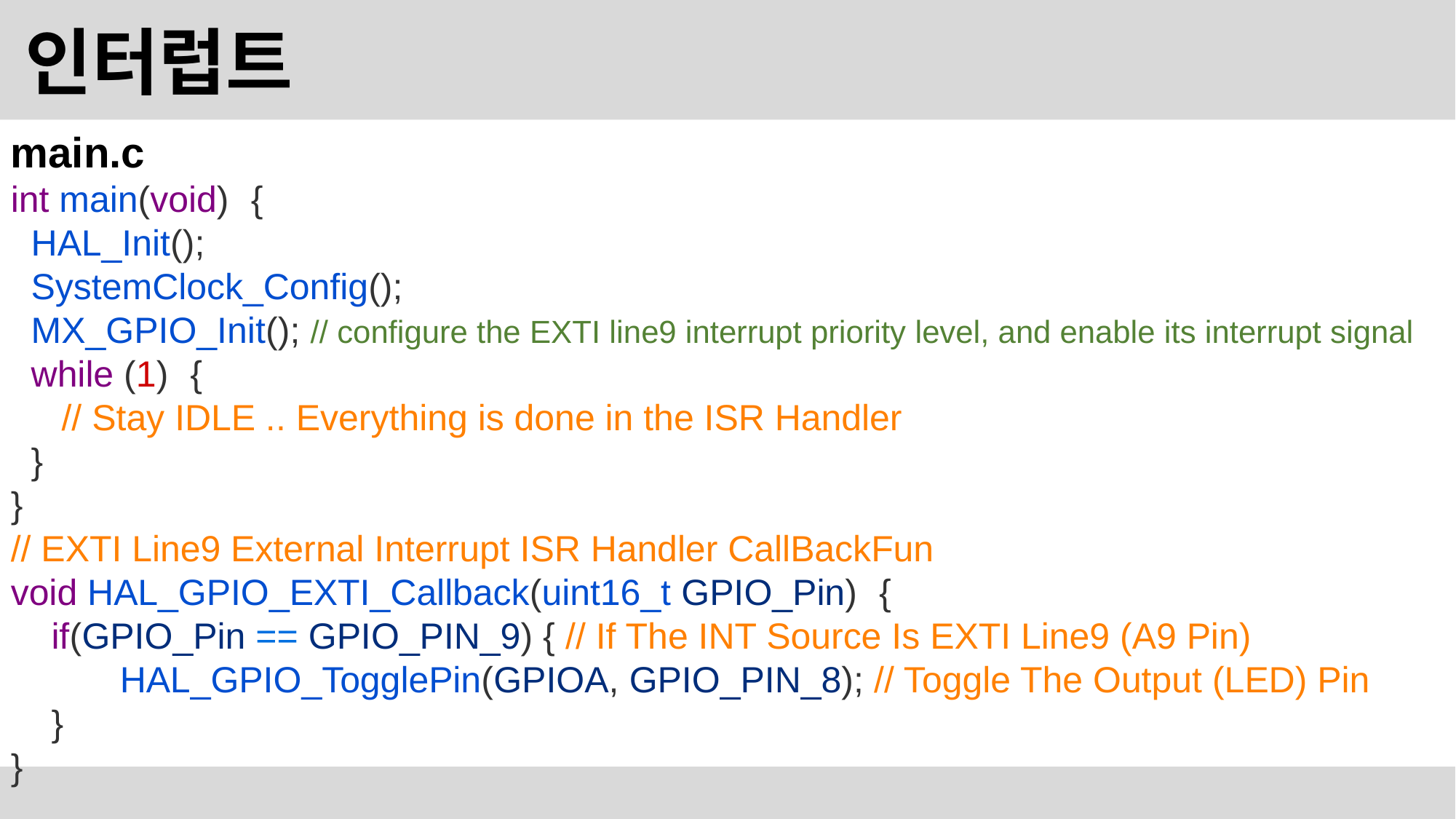

# 인터럽트
main.c
int main(void) {
  HAL_Init();
  SystemClock_Config();
  MX_GPIO_Init(); // configure the EXTI line9 interrupt priority level, and enable its interrupt signal
  while (1) {
     // Stay IDLE .. Everything is done in the ISR Handler
  }
}
// EXTI Line9 External Interrupt ISR Handler CallBackFun
void HAL_GPIO_EXTI_Callback(uint16_t GPIO_Pin) {
    if(GPIO_Pin == GPIO_PIN_9) { // If The INT Source Is EXTI Line9 (A9 Pin)
    	HAL_GPIO_TogglePin(GPIOA, GPIO_PIN_8); // Toggle The Output (LED) Pin
    }
}